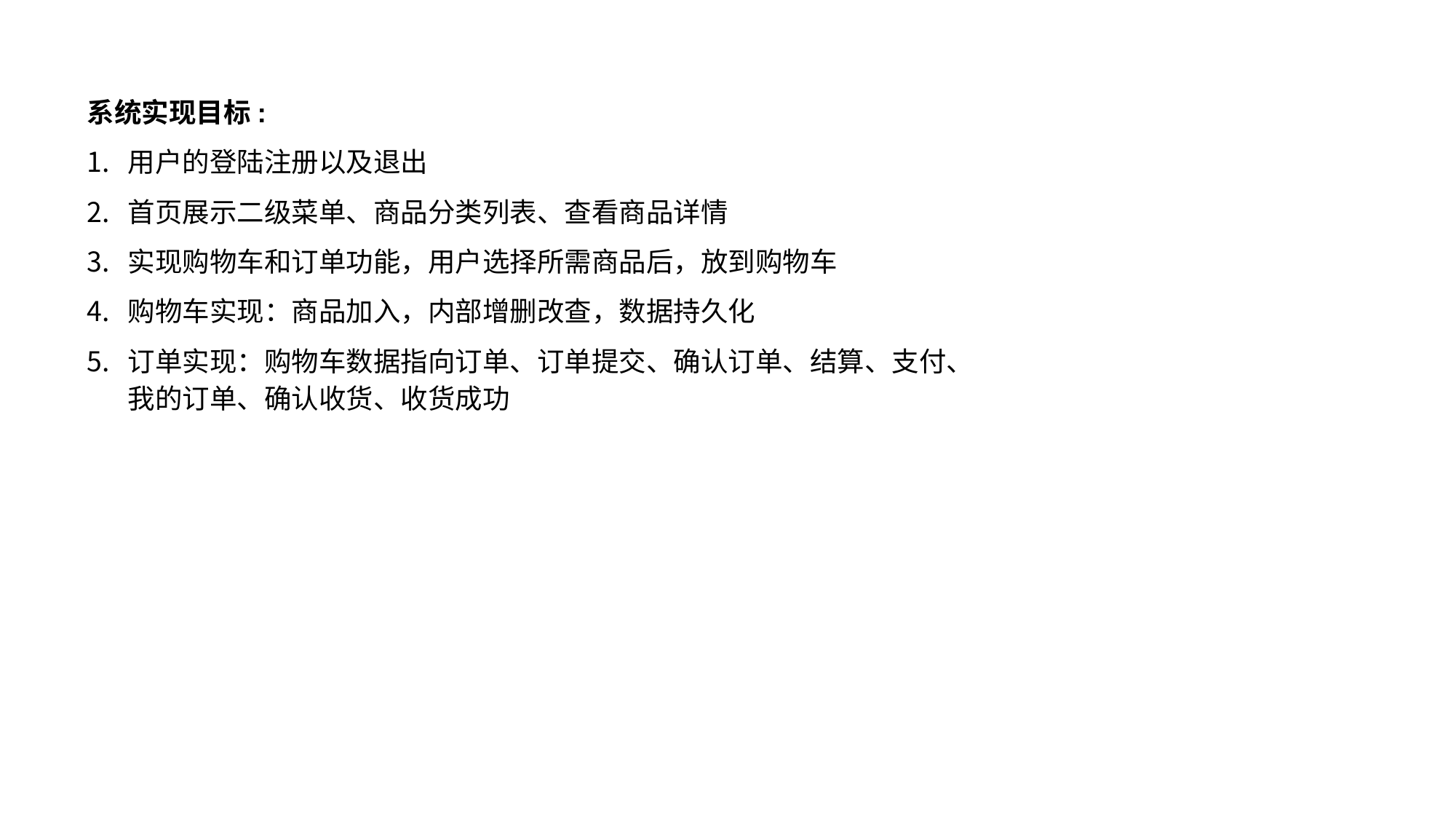

系统实现目标:
用户的登陆注册以及退出
首页展示二级菜单、商品分类列表、查看商品详情
实现购物车和订单功能，用户选择所需商品后，放到购物车
购物车实现：商品加入，内部增删改查，数据持久化
订单实现：购物车数据指向订单、订单提交、确认订单、结算、支付、我的订单、确认收货、收货成功